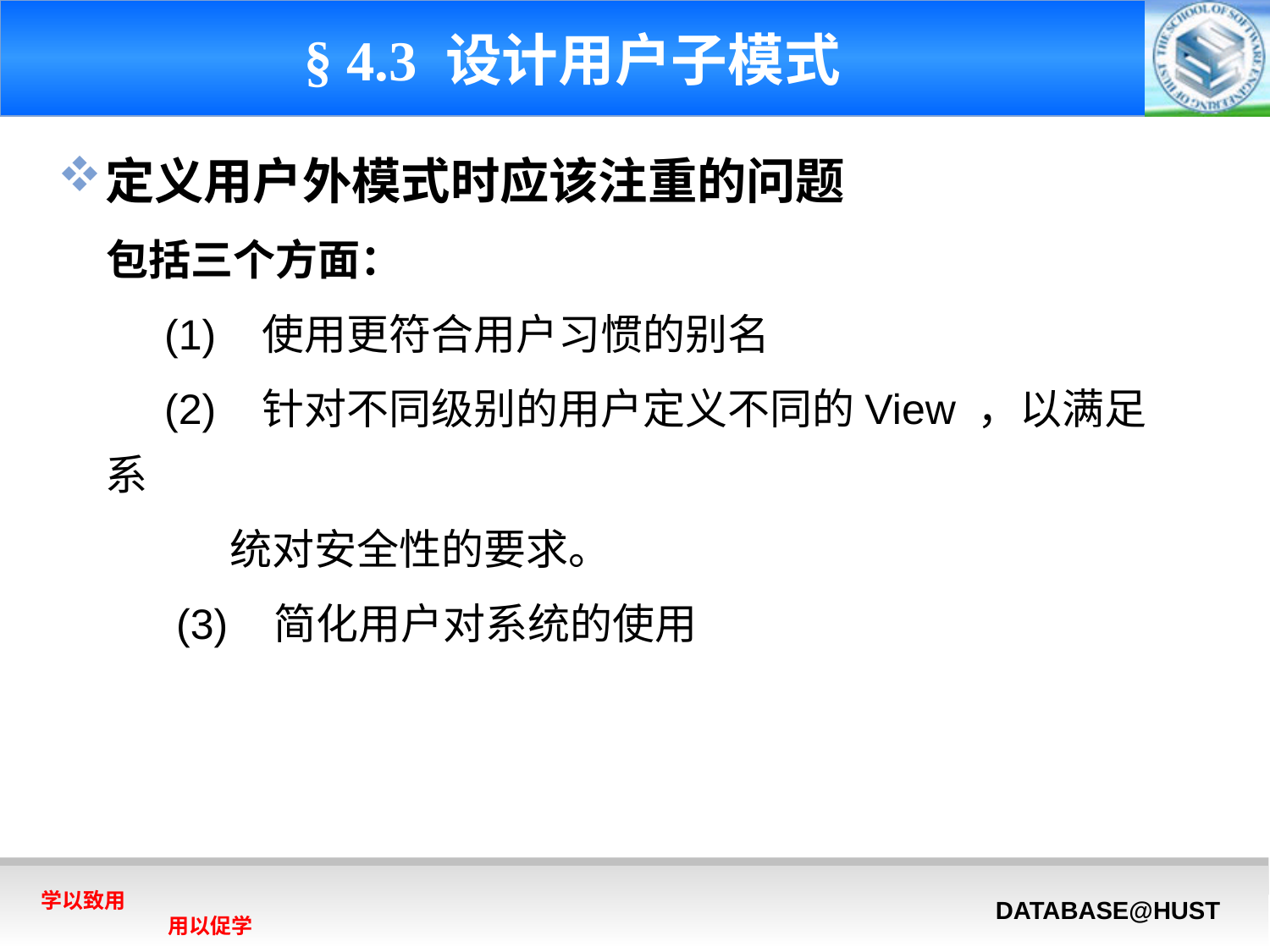

# § 4.3 设计用户子模式
定义用户外模式时应该注重的问题
    包括三个方面：
         (1)   使用更符合用户习惯的别名
         (2)   针对不同级别的用户定义不同的View ，以满足系
                 统对安全性的要求。
          (3)   简化用户对系统的使用